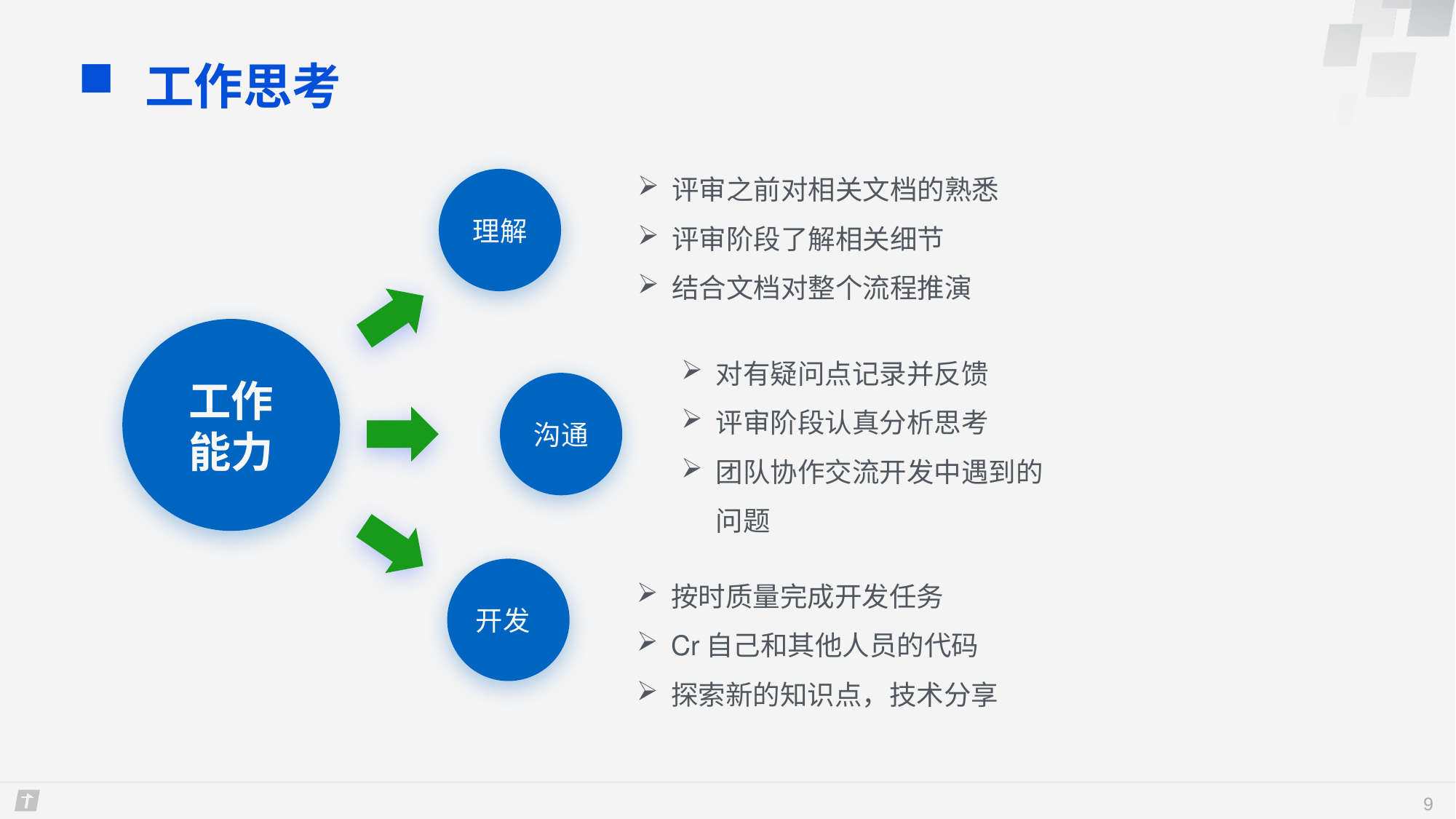

工作思考
评审之前对相关文档的熟悉
评审阶段了解相关细节
结合文档对整个流程推演

理解

工作
能力
对有疑问点记录并反馈
评审阶段认真分析思考
团队协作交流开发中遇到的问题
沟通

按时质量完成开发任务
Cr自己和其他人员的代码
探索新的知识点，技术分享

开发
9